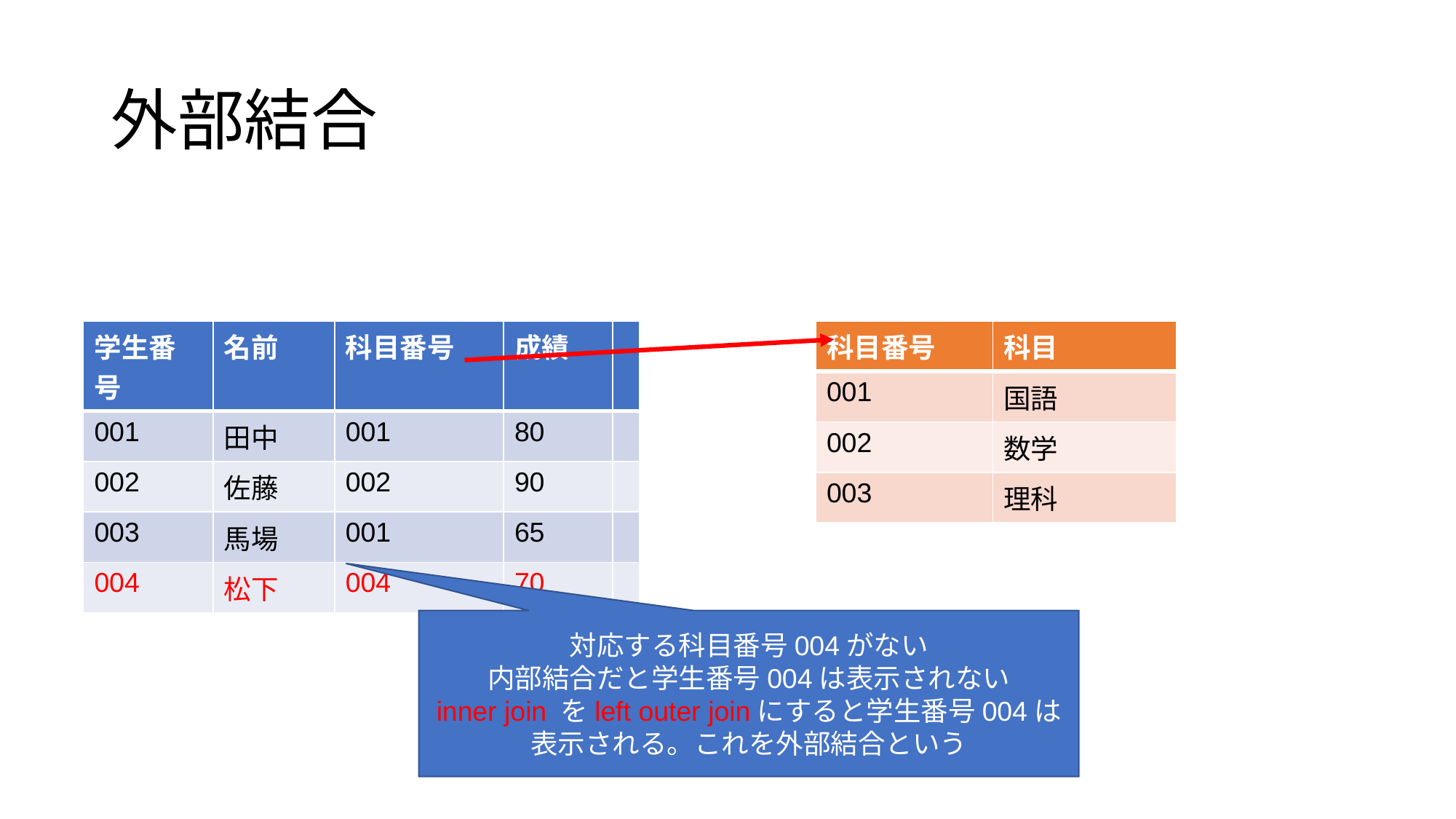

# 外部結合
| 学生番号 | 名前 | 科目番号 | 成績 |  |
| --- | --- | --- | --- | --- |
| 001 | 田中 | 001 | 80 |  |
| 002 | 佐藤 | 002 | 90 |  |
| 003 | 馬場 | 001 | 65 |  |
| 004 | 松下 | 004 | 70 |  |
| 科目番号 | 科目 |
| --- | --- |
| 001 | 国語 |
| 002 | 数学 |
| 003 | 理科 |
対応する科目番号004がない
内部結合だと学生番号004は表示されない
inner join をleft outer joinにすると学生番号004は表示される。これを外部結合という